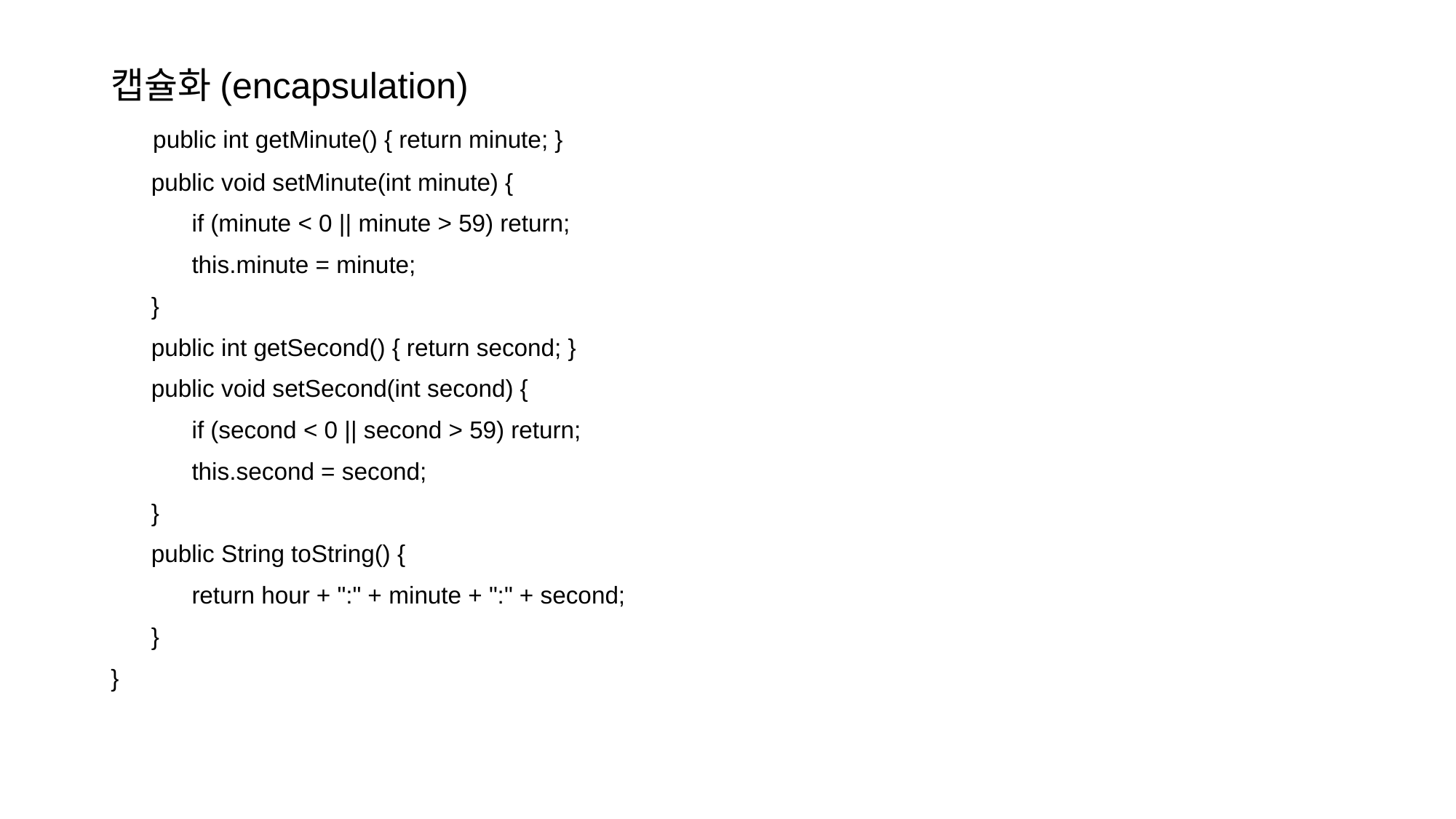

캡슐화(encapsulation)
      public int getMinute() { return minute; }
      public void setMinute(int minute) {
            if (minute < 0 || minute > 59) return;
            this.minute = minute;
      }
      public int getSecond() { return second; }
      public void setSecond(int second) {
            if (second < 0 || second > 59) return;
            this.second = second;
      }
      public String toString() {
            return hour + ":" + minute + ":" + second;
      }
}